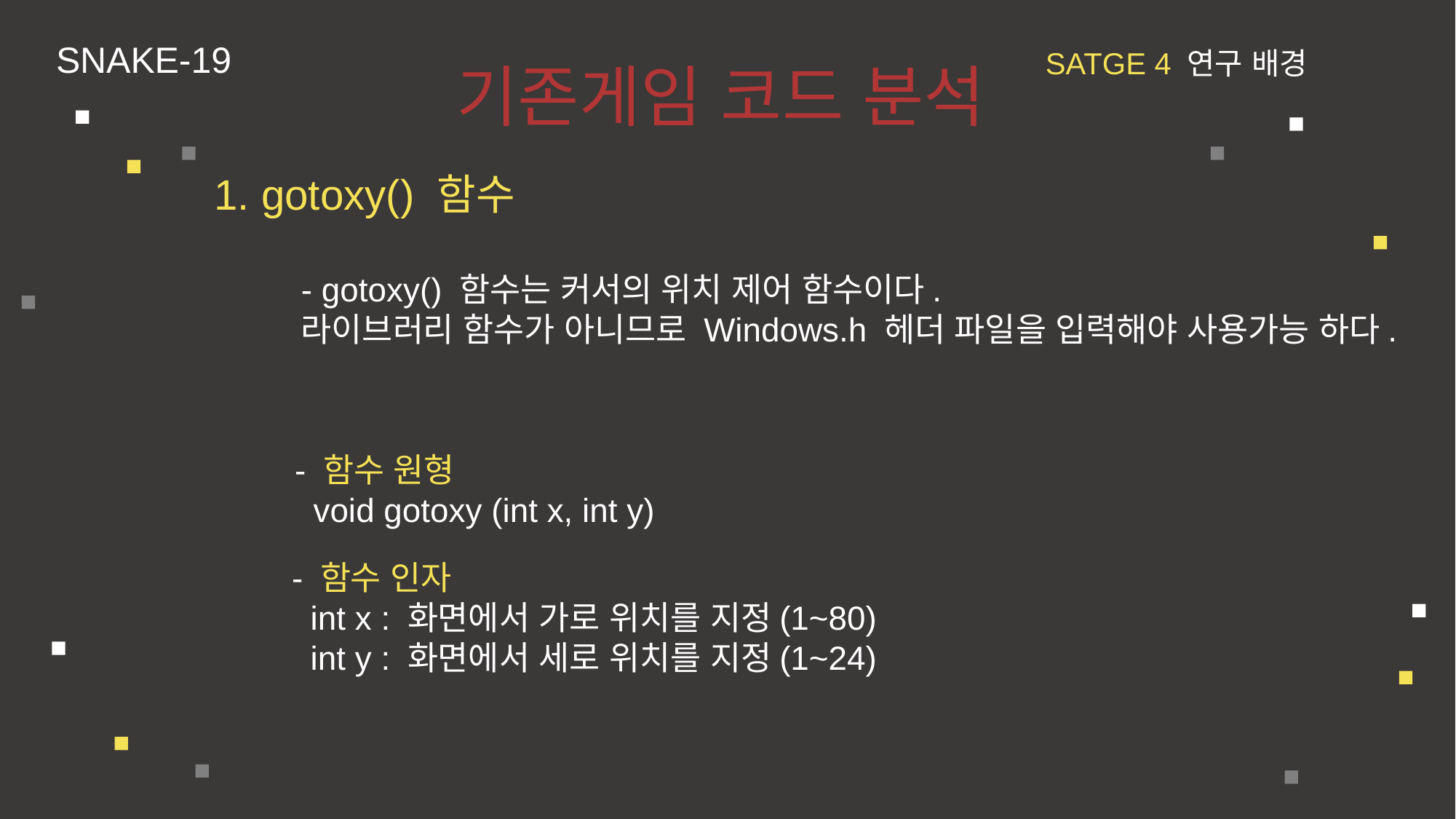

SNAKE-19
SATGE 4 연구 배경
기존게임 코드 분석

1. gotoxy() 함수

- gotoxy() 함수는 커서의 위치 제어 함수이다.
라이브러리 함수가 아니므로 Windows.h 헤더 파일을 입력해야 사용가능 하다.

- 함수 원형
  void gotoxy (int x, int y)
- 함수 인자
  int x : 화면에서 가로 위치를 지정(1~80)
  int y : 화면에서 세로 위치를 지정(1~24)